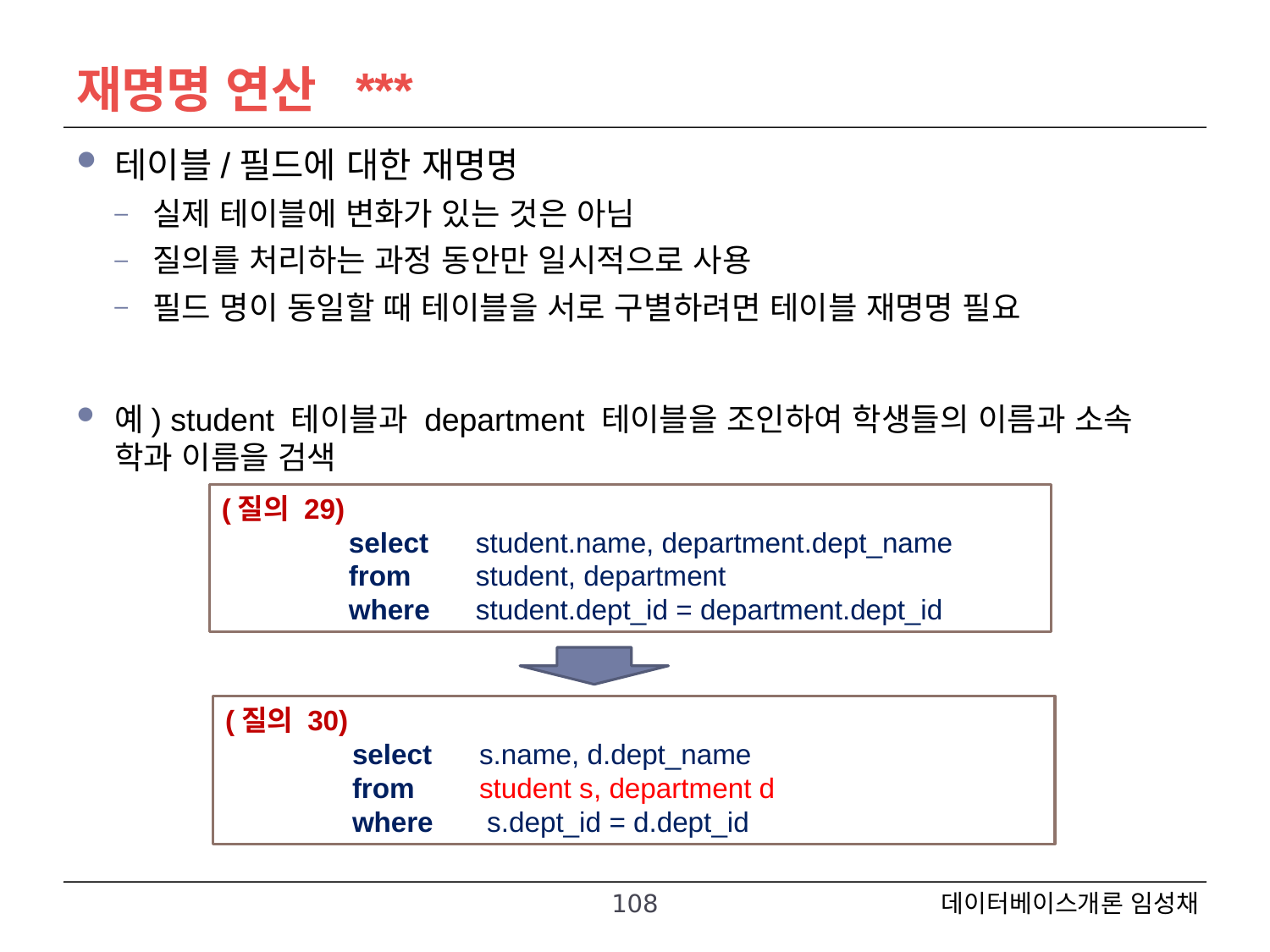

# 재명명 연산  ***
테이블/필드에 대한 재명명
실제 테이블에 변화가 있는 것은 아님
질의를 처리하는 과정 동안만 일시적으로 사용
필드 명이 동일할 때 테이블을 서로 구별하려면 테이블 재명명 필요

예) student 테이블과 department 테이블을 조인하여 학생들의 이름과 소속 학과 이름을 검색

(질의 29)
	select 	student.name, department.dept_name
	from 	student, department
	where 	student.dept_id = department.dept_id

(질의 30)
	select 	s.name, d.dept_name
	from 	student s, department d
	where	 s.dept_id = d.dept_id
108
데이터베이스개론 임성채